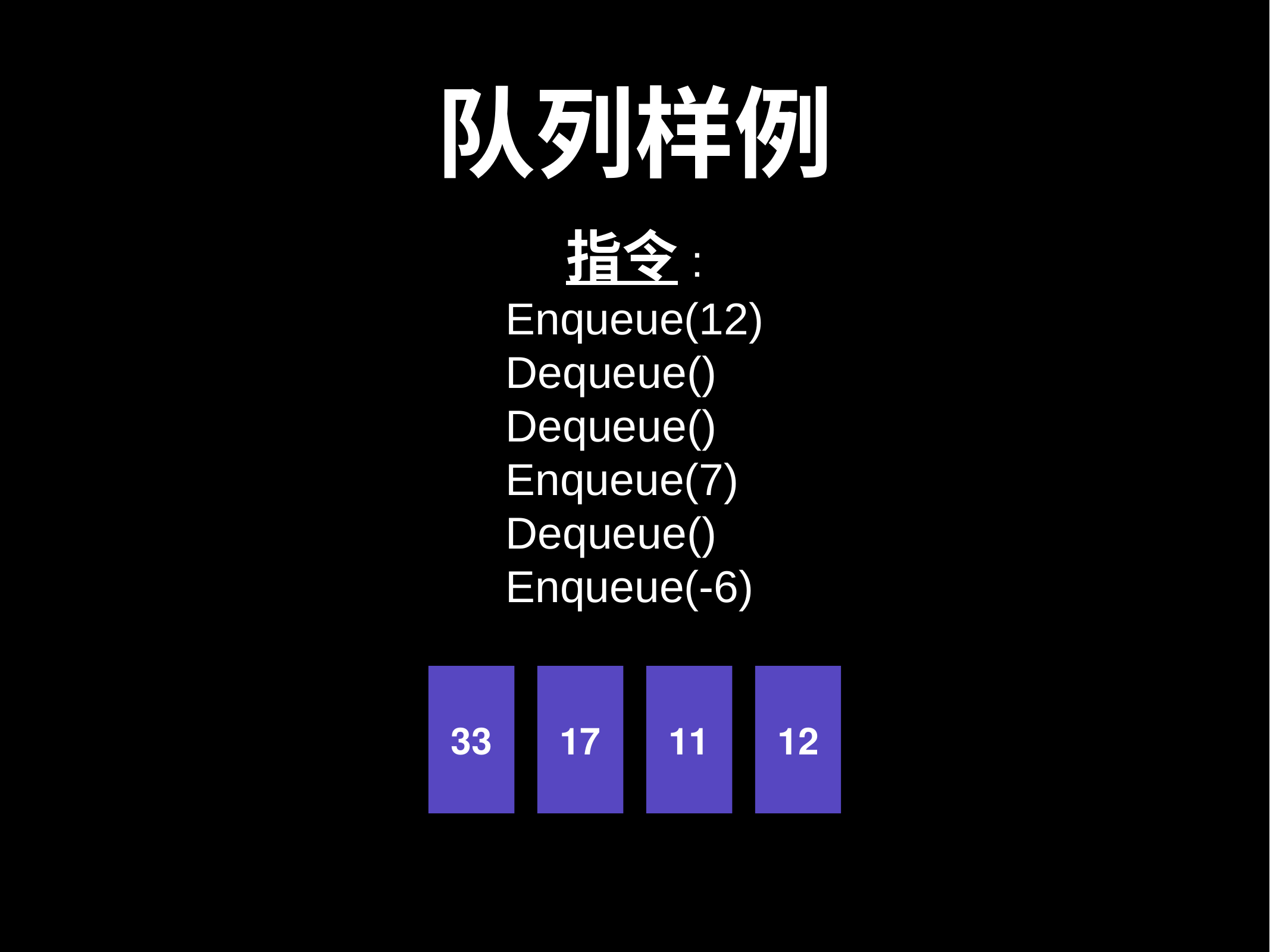

# 队列样例
指令:
Enqueue(12)
Dequeue()
Dequeue()
Enqueue(7)
Dequeue()
Enqueue(-6)
33
17
11
12